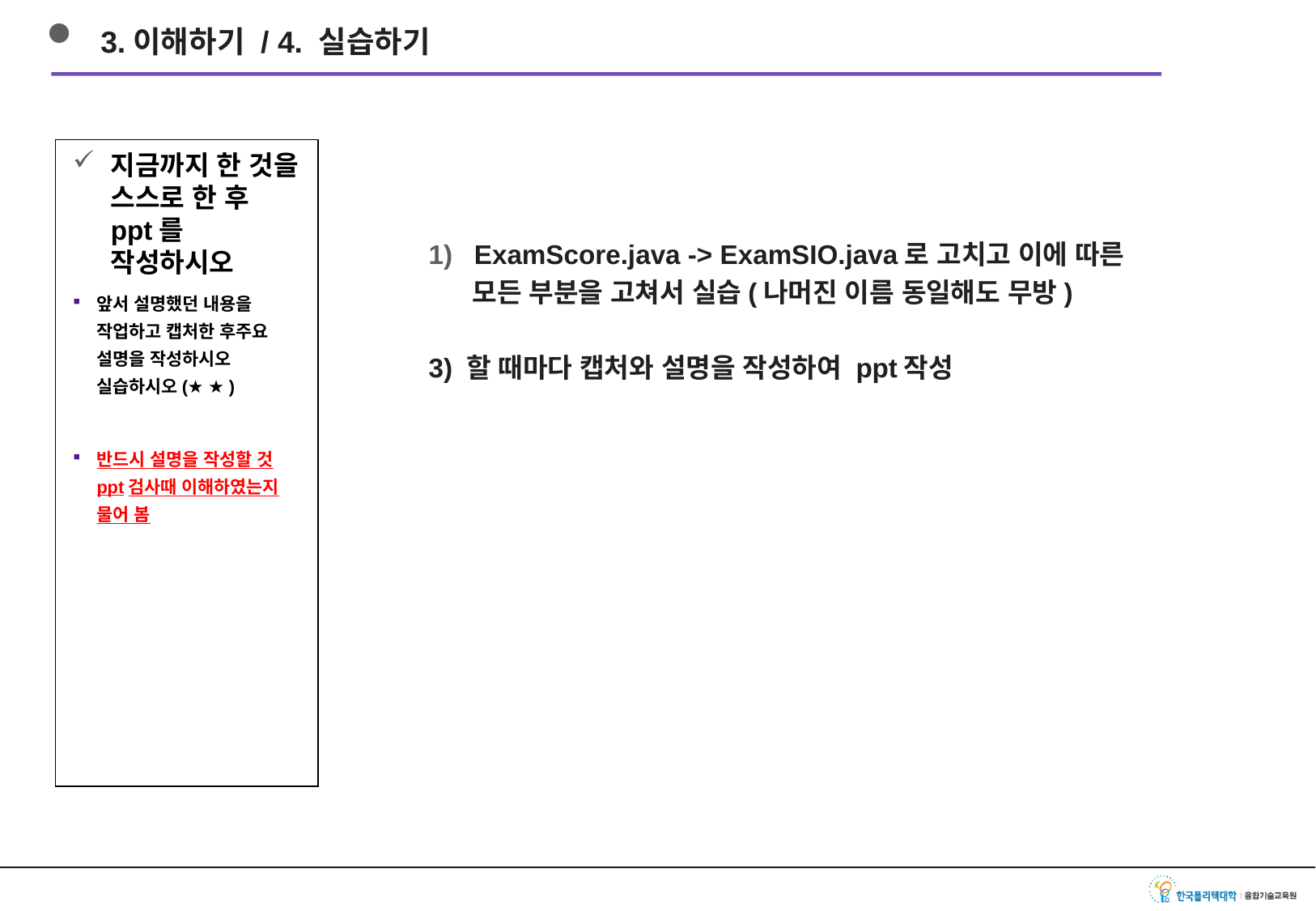

3.이해하기 / 4. 실습하기
지금까지 한 것을 스스로 한 후 ppt를 작성하시오
앞서 설명했던 내용을 작업하고 캡처한 후주요 설명을 작성하시오 실습하시오(★ ★ )

반드시 설명을 작성할 것 ppt검사때 이해하였는지 물어 봄

ExamScore.java -> ExamSIO.java로 고치고 이에 따른
     모든 부분을 고쳐서 실습(나머진 이름 동일해도 무방)

3) 할 때마다 캡처와 설명을 작성하여 ppt작성